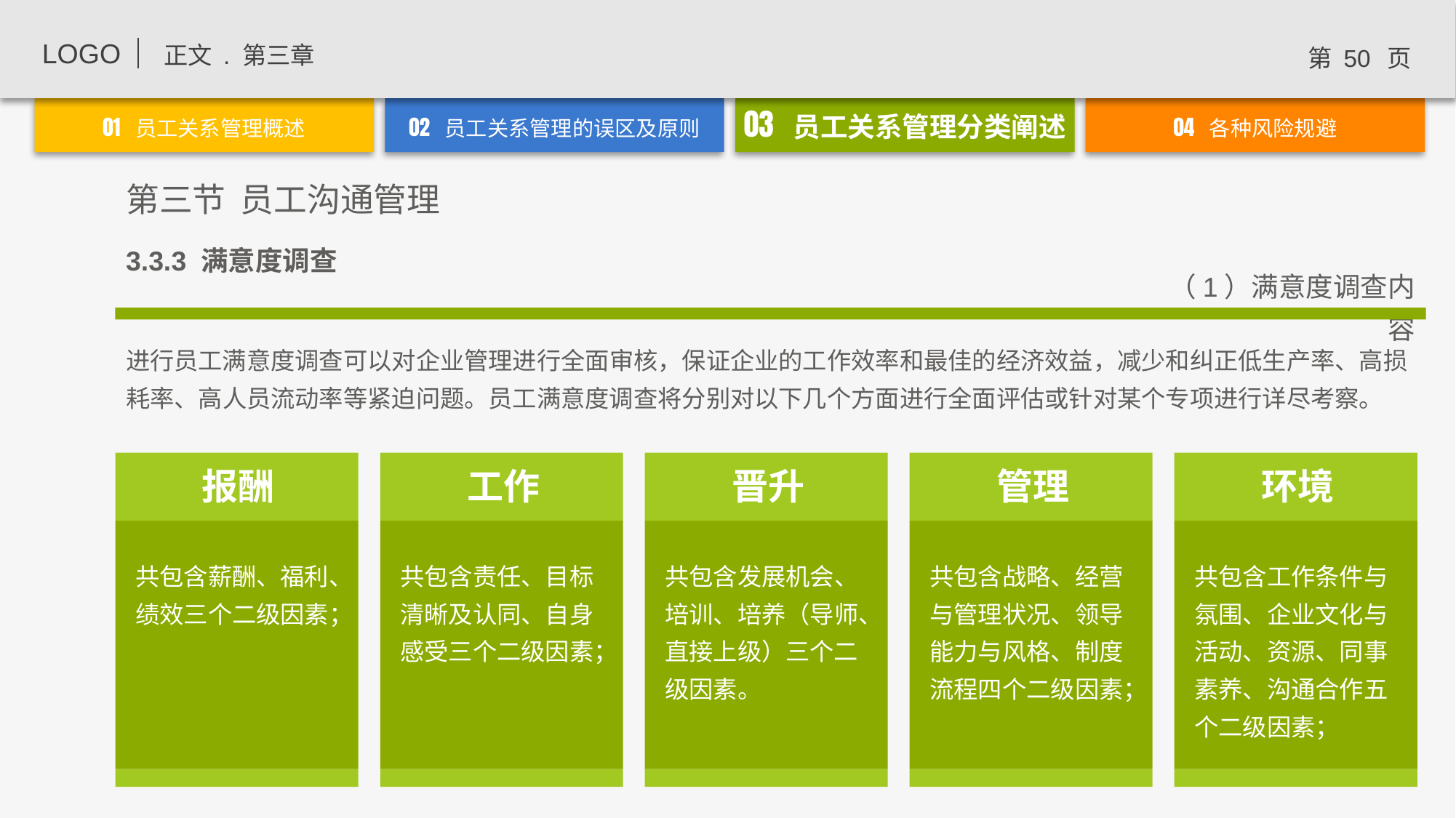

3.3.3 满意度调查
（1）满意度调查内容

进行员工满意度调查可以对企业管理进行全面审核，保证企业的工作效率和最佳的经济效益，减少和纠正低生产率、高损耗率、高人员流动率等紧迫问题。员工满意度调查将分别对以下几个方面进行全面评估或针对某个专项进行详尽考察。
报酬

共包含薪酬、福利、绩效三个二级因素；

工作

共包含责任、目标清晰及认同、自身感受三个二级因素；

晋升

共包含发展机会、培训、培养（导师、直接上级）三个二级因素。

管理

共包含战略、经营与管理状况、领导能力与风格、制度流程四个二级因素；

环境

共包含工作条件与氛围、企业文化与活动、资源、同事素养、沟通合作五个二级因素；